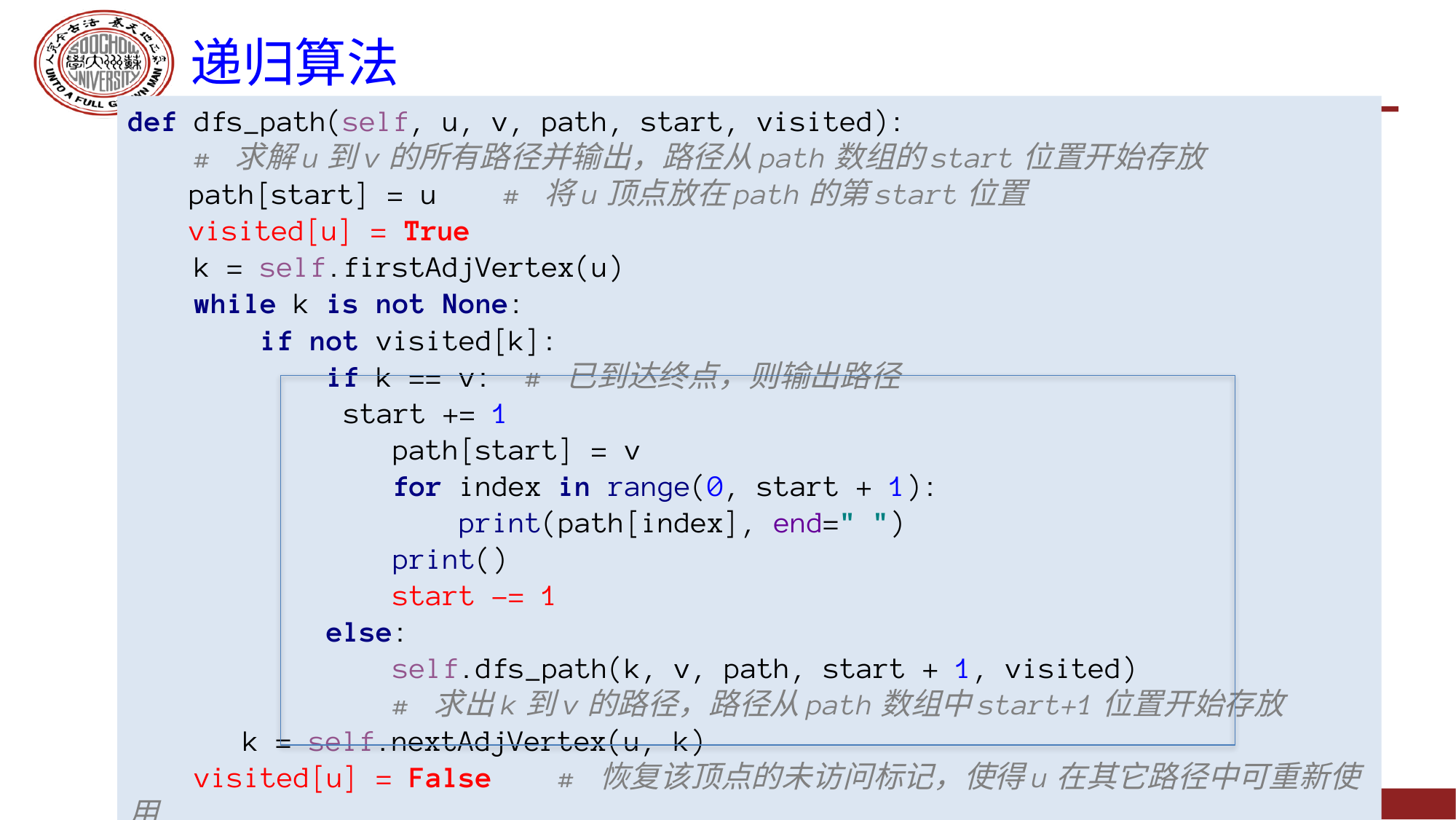

# 递归算法
def dfs_path(self, u, v, path, start, visited):
    # 求解u到v的所有路径并输出，路径从path数组的start位置开始存放
        path[start] = u    # 将u顶点放在path的第start位置
        visited[u] = True
    k = self.firstAdjVertex(u)
    while k is not None:
        if not visited[k]:
            if k == v:  # 已到达终点，则输出路径
                               start += 1
                path[start] = v
                for index in range(0, start + 1):
                    print(path[index], end=" ")
                print()
                start -= 1
            else:
                self.dfs_path(k, v, path, start + 1, visited)
                # 求出k到v的路径，路径从path数组中start+1位置开始存放
                k = self.nextAdjVertex(u, k)
    visited[u] = False    # 恢复该顶点的未访问标记，使得u在其它路径中可重新使用